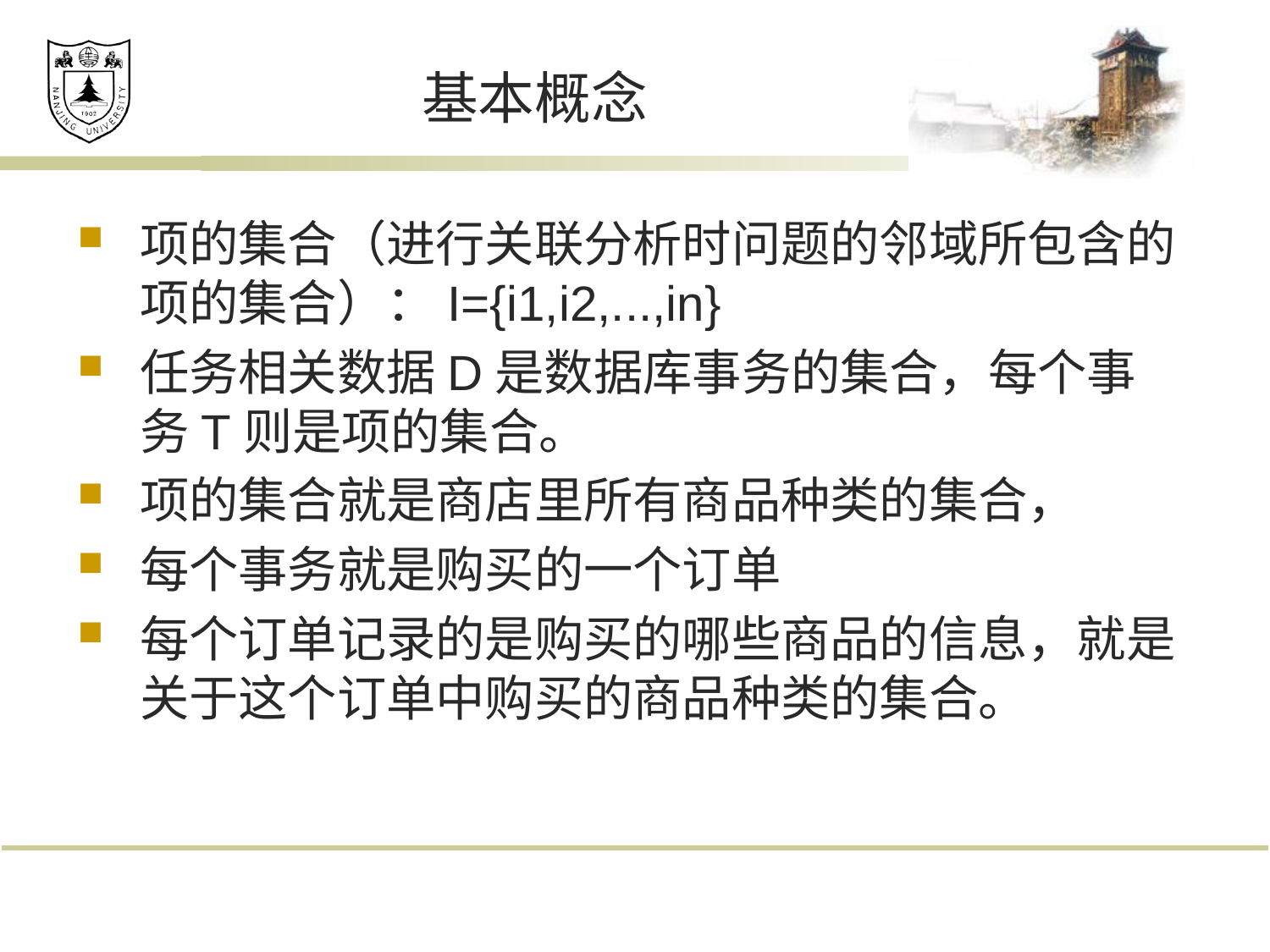

# 基本概念
项的集合（进行关联分析时问题的邻域所包含的项的集合）：I={i1,i2,...,in}
任务相关数据D是数据库事务的集合，每个事务T则是项的集合。
项的集合就是商店里所有商品种类的集合，
每个事务就是购买的一个订单
每个订单记录的是购买的哪些商品的信息，就是关于这个订单中购买的商品种类的集合。